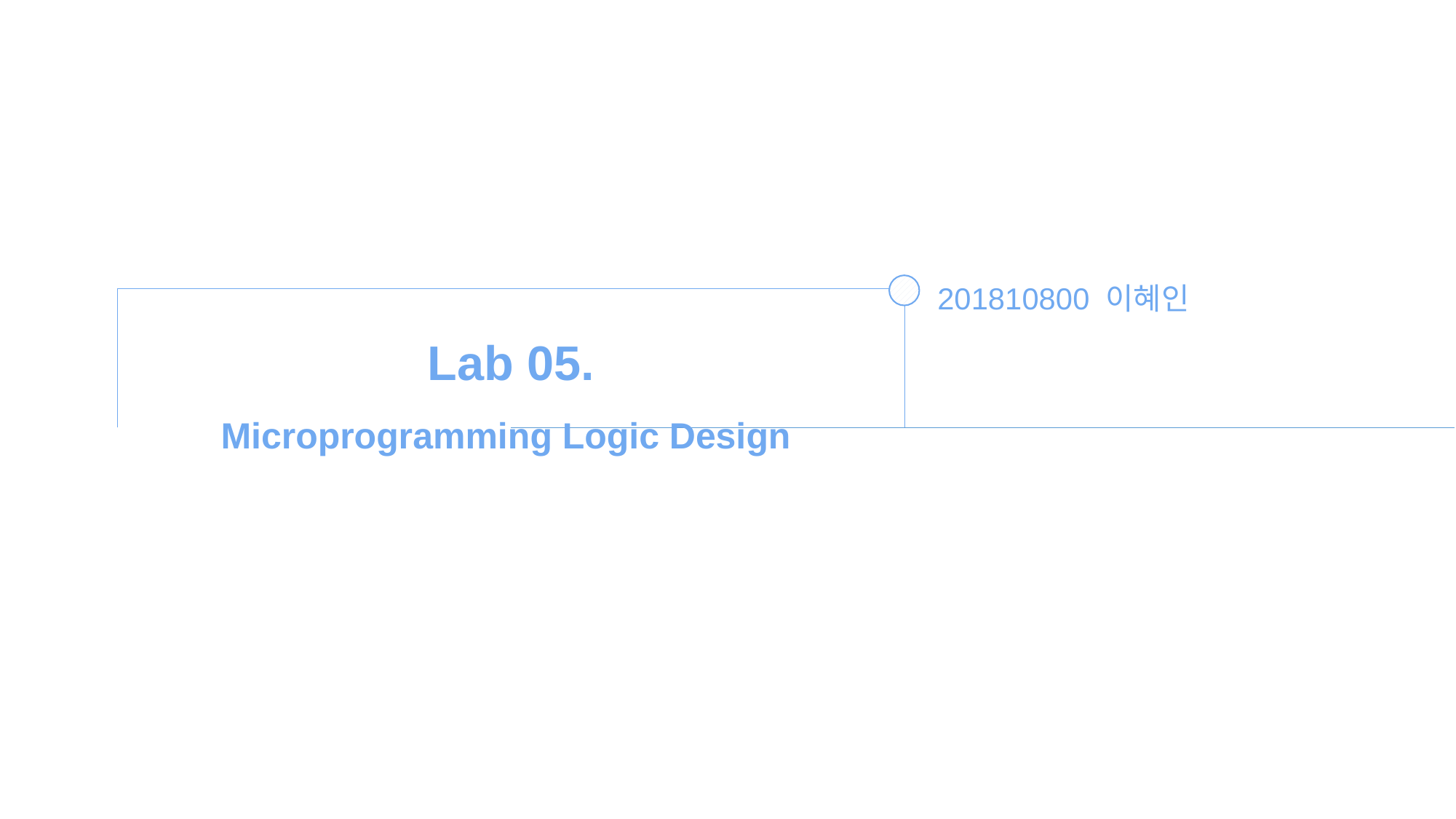

201810800 이혜인

Lab 05.
Microprogramming Logic Design